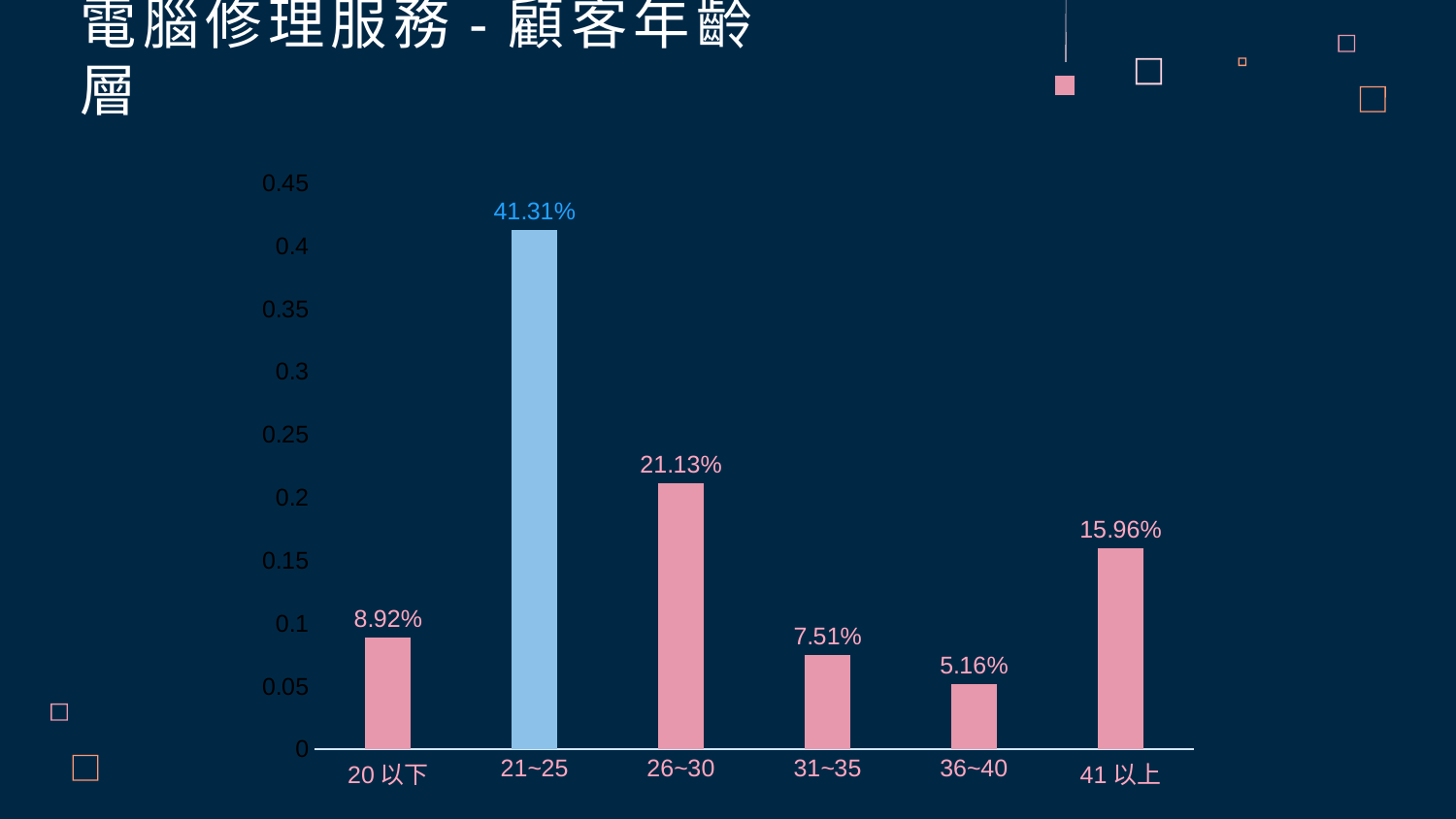

# 電腦修理服務-顧客年齡層

### Chart

| Category | 數列 2 |
|---|---|
| 20以下 | 0.0892018779342723 |
| 21~25 | 0.4131455399061033 |
| 26~30 | 0.2112676056338028 |
| 31~35 | 0.07511737089201878 |
| 36~40 | 0.051643192488262914 |
| 41以上 | 0.1596244131455399 |